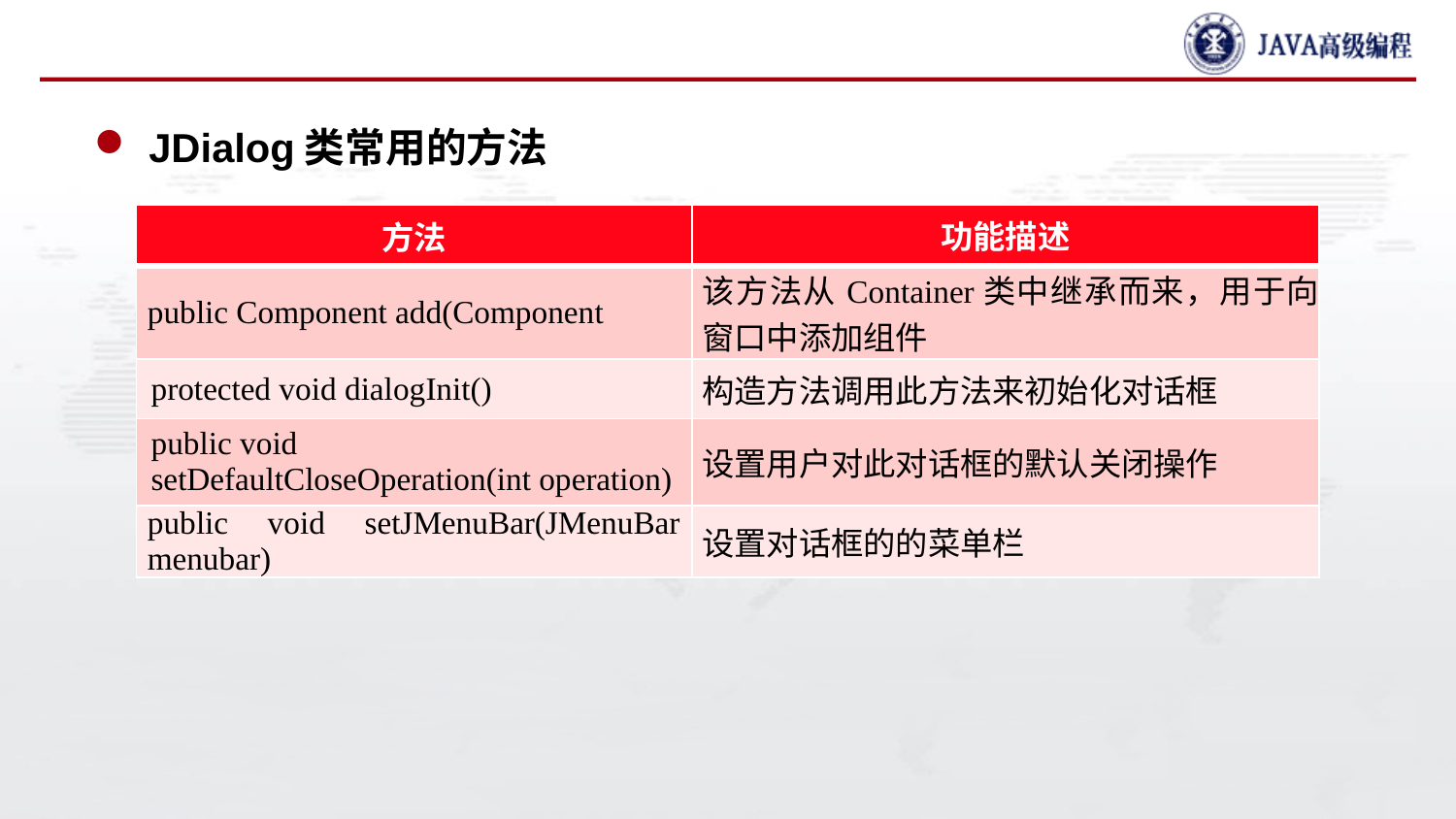

#
JDialog类常用的方法
| 方法 | 功能描述 |
| --- | --- |
| public Component add(Component | 该方法从Container类中继承而来，用于向窗口中添加组件 |
| protected void dialogInit() | 构造方法调用此方法来初始化对话框 |
| public void setDefaultCloseOperation(int operation) | 设置用户对此对话框的默认关闭操作 |
| public void setJMenuBar(JMenuBar menubar) | 设置对话框的的菜单栏 |